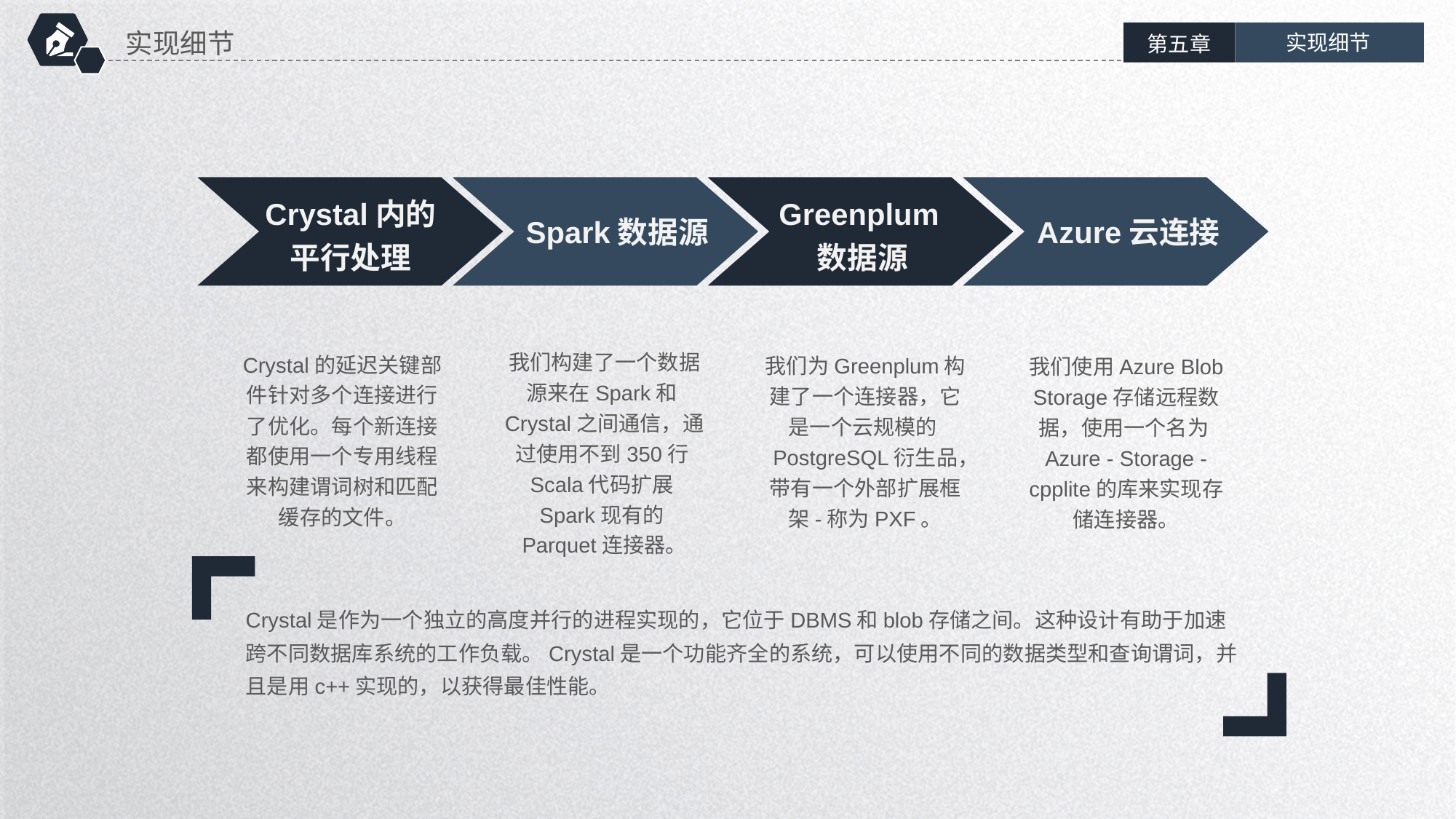

实现细节
实现细节
第五章

Crystal内的平行处理

Spark数据源

Greenplum数据源

Azure云连接
我们构建了一个数据源来在Spark和Crystal之间通信，通过使用不到350行Scala代码扩展Spark现有的Parquet连接器。
Crystal的延迟关键部件针对多个连接进行了优化。每个新连接都使用一个专用线程来构建谓词树和匹配缓存的文件。
我们为Greenplum构建了一个连接器，它是一个云规模的PostgreSQL衍生品，带有一个外部扩展框架-称为PXF。
我们使用Azure Blob Storage存储远程数据，使用一个名为Azure - Storage -cpplite的库来实现存储连接器。

Crystal是作为一个独立的高度并行的进程实现的，它位于DBMS和blob存储之间。这种设计有助于加速跨不同数据库系统的工作负载。Crystal是一个功能齐全的系统，可以使用不同的数据类型和查询谓词，并且是用c++实现的，以获得最佳性能。

延时符